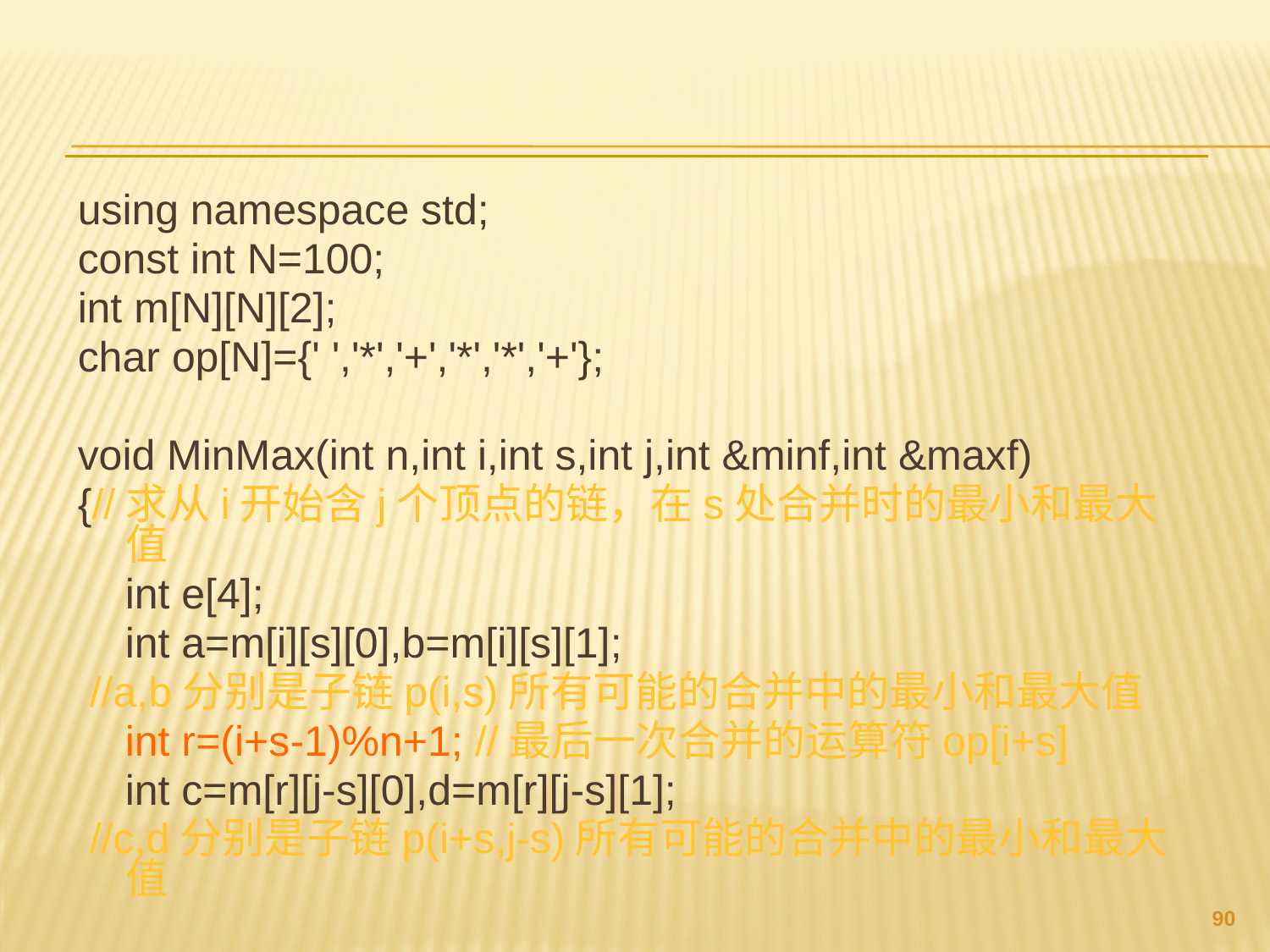

#
using namespace std;
const int N=100;
int m[N][N][2];
char op[N]={' ','*','+','*','*','+'};

void MinMax(int n,int i,int s,int j,int &minf,int &maxf)
{//求从i开始含j个顶点的链，在s处合并时的最小和最大值
    int e[4];
    int a=m[i][s][0],b=m[i][s][1];
 //a,b分别是子链p(i,s)所有可能的合并中的最小和最大值
    int r=(i+s-1)%n+1; //最后一次合并的运算符op[i+s]
    int c=m[r][j-s][0],d=m[r][j-s][1];
 //c,d分别是子链p(i+s,j-s)所有可能的合并中的最小和最大值
90